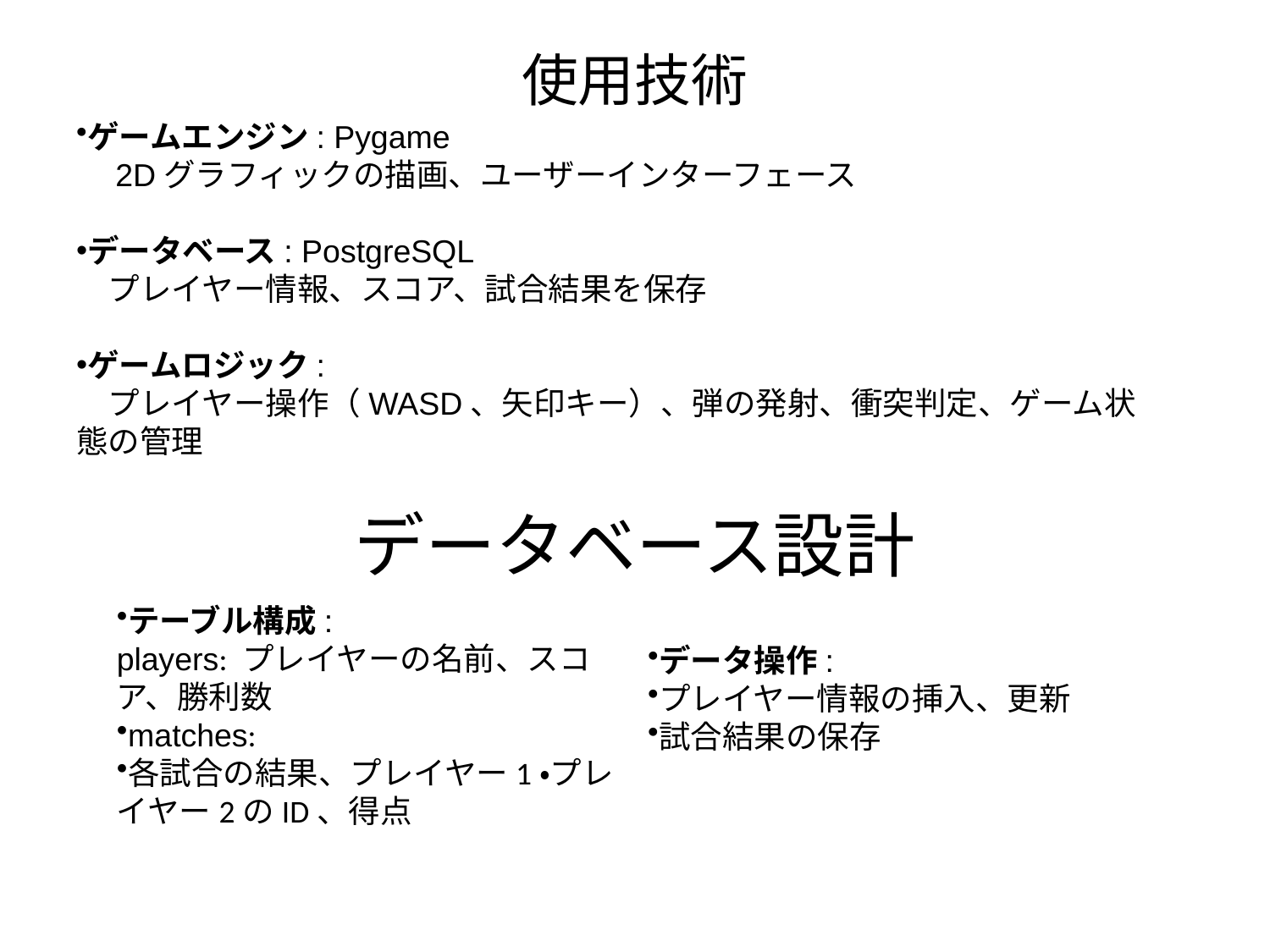

# 使用技術
ゲームエンジン: Pygame
　2Dグラフィックの描画、ユーザーインターフェース

データベース: PostgreSQL
　プレイヤー情報、スコア、試合結果を保存

ゲームロジック:
　プレイヤー操作（WASD、矢印キー）、弾の発射、衝突判定、ゲーム状態の管理

データベース設計
テーブル構成:
players: プレイヤーの名前、スコア、勝利数
matches:
各試合の結果、プレイヤー1・プレイヤー2のID、得点
データ操作:
プレイヤー情報の挿入、更新
試合結果の保存